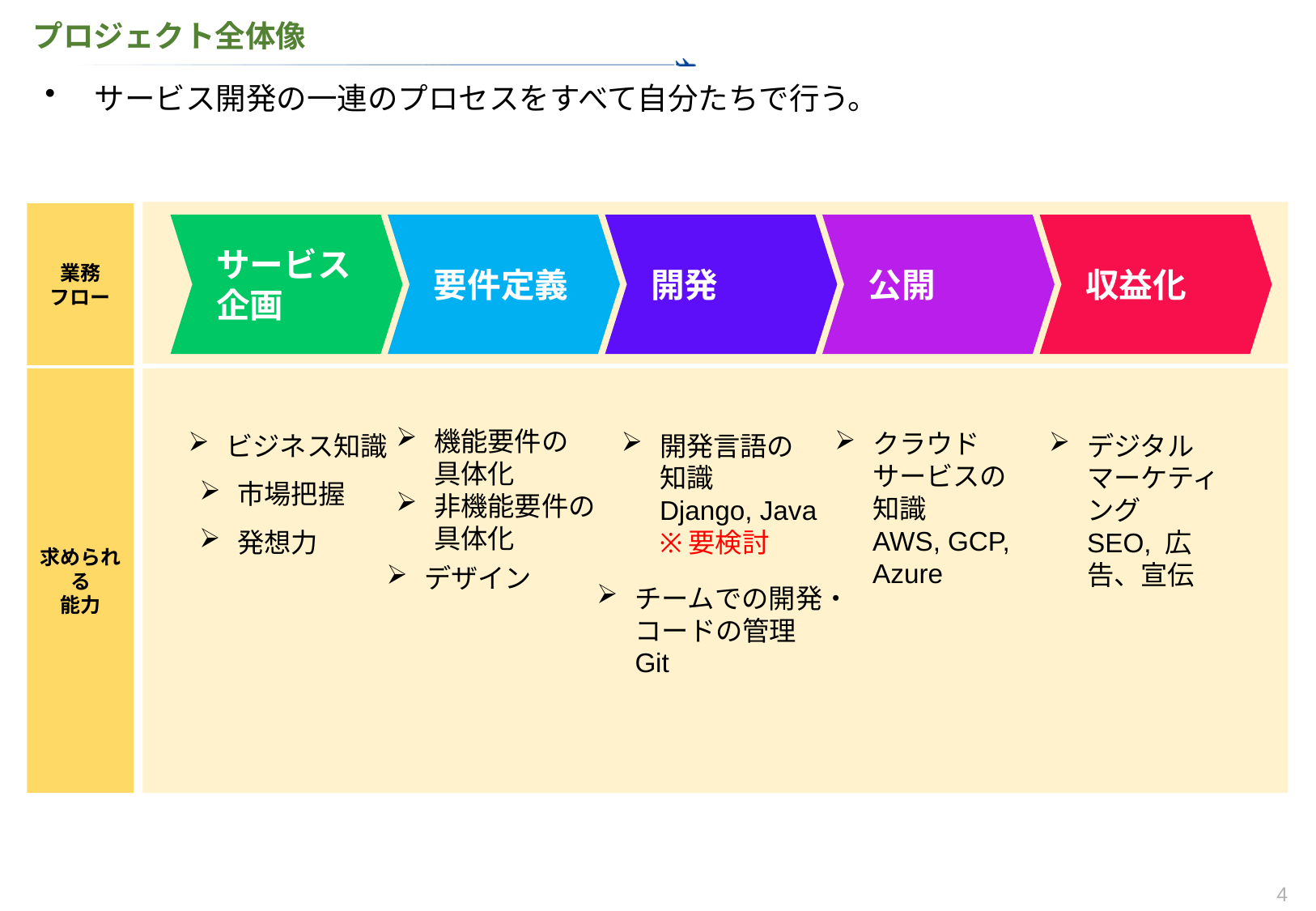

プロジェクト全体像
サービス開発の一連のプロセスをすべて自分たちで行う。

業務
フロー
サービス
企画
要件定義
開発
公開
収益化
求められる
能力

機能要件の
具体化
クラウドサービスの知識
AWS, GCP, Azure
開発言語の
知識
Django, Java
※要検討
デジタルマーケティング
SEO, 広告、宣伝
ビジネス知識
市場把握
非機能要件の
具体化
発想力
デザイン
チームでの開発・
コードの管理
Git
4